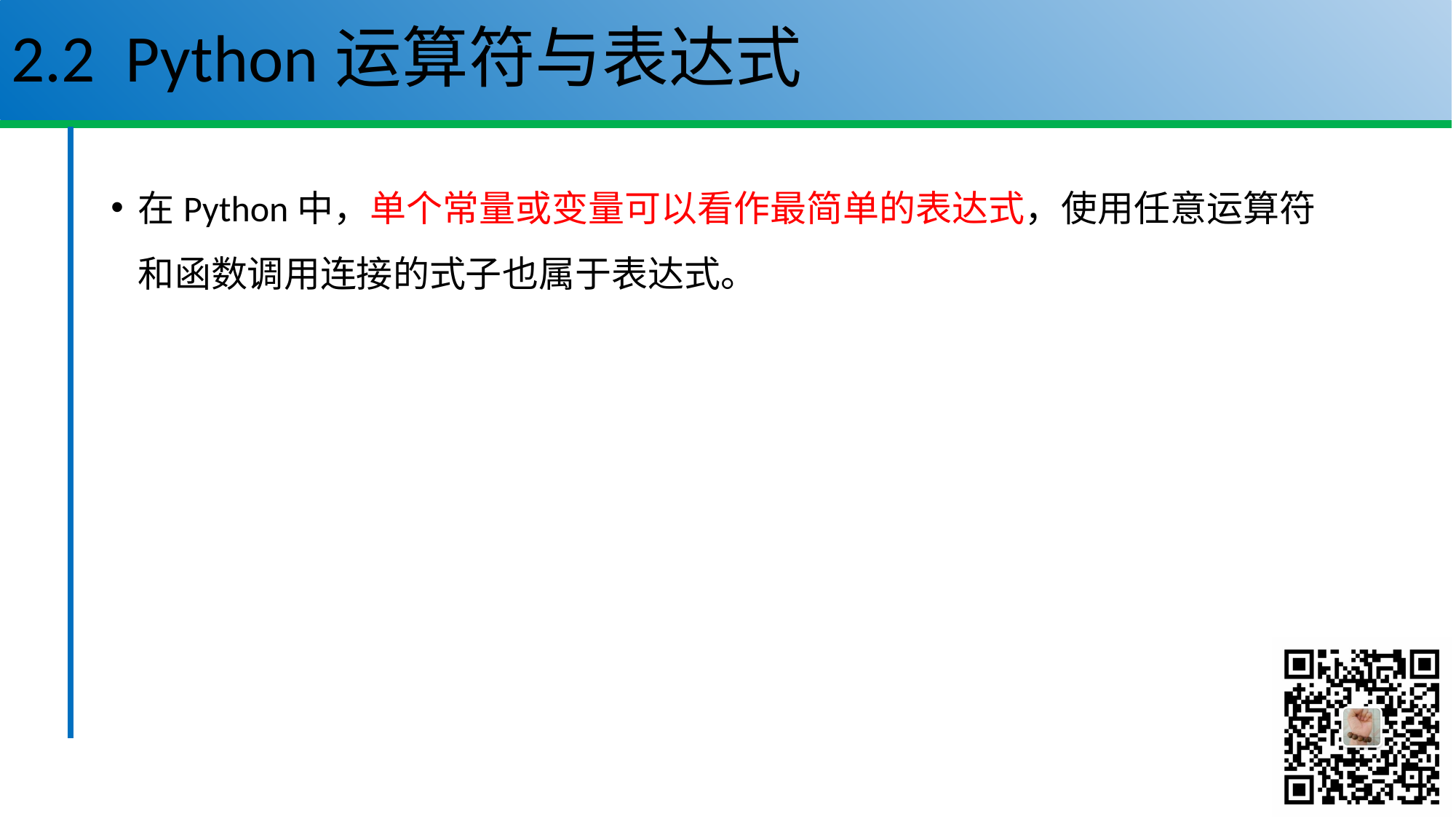

# 2.2  Python运算符与表达式
在Python中，单个常量或变量可以看作最简单的表达式，使用任意运算符和函数调用连接的式子也属于表达式。
20